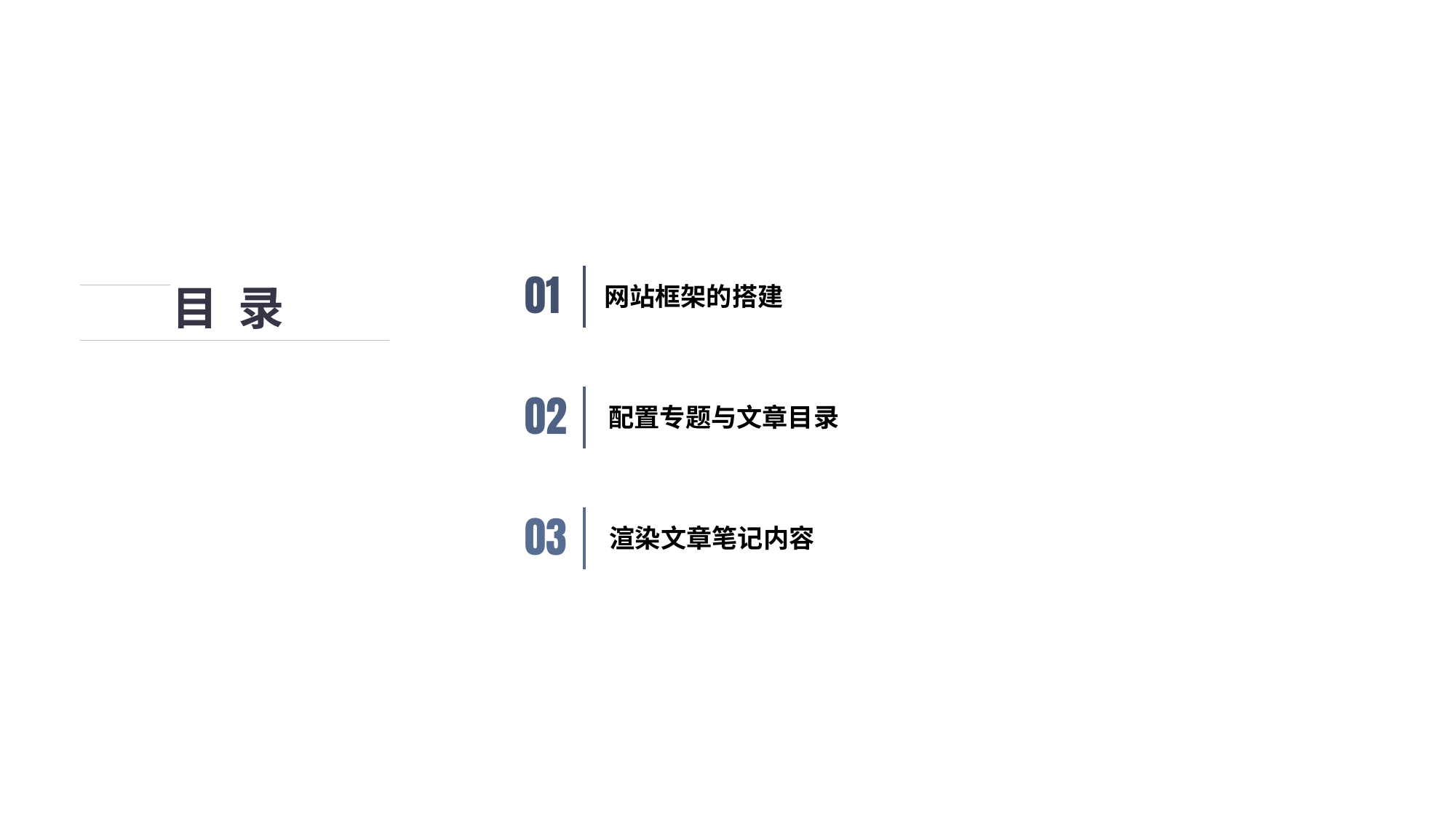

目  录
01
网站框架的搭建
02
配置专题与文章目录
03
渲染文章笔记内容